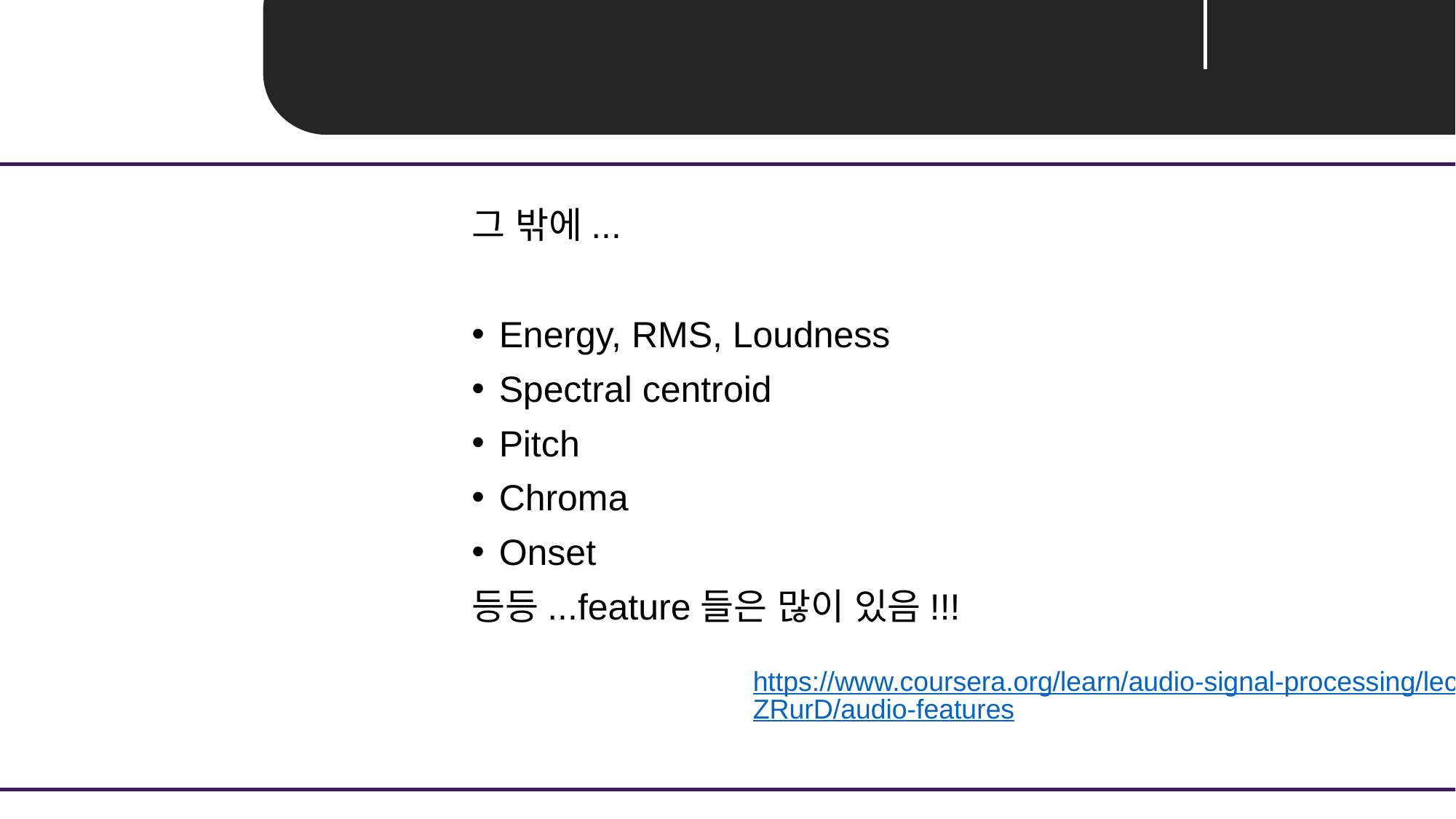

그 밖에...

Energy, RMS, Loudness
Spectral centroid
Pitch
Chroma
Onset
등등...feature들은 많이 있음!!!
https://www.coursera.org/learn/audio-signal-processing/lecture/ZRurD/audio-features